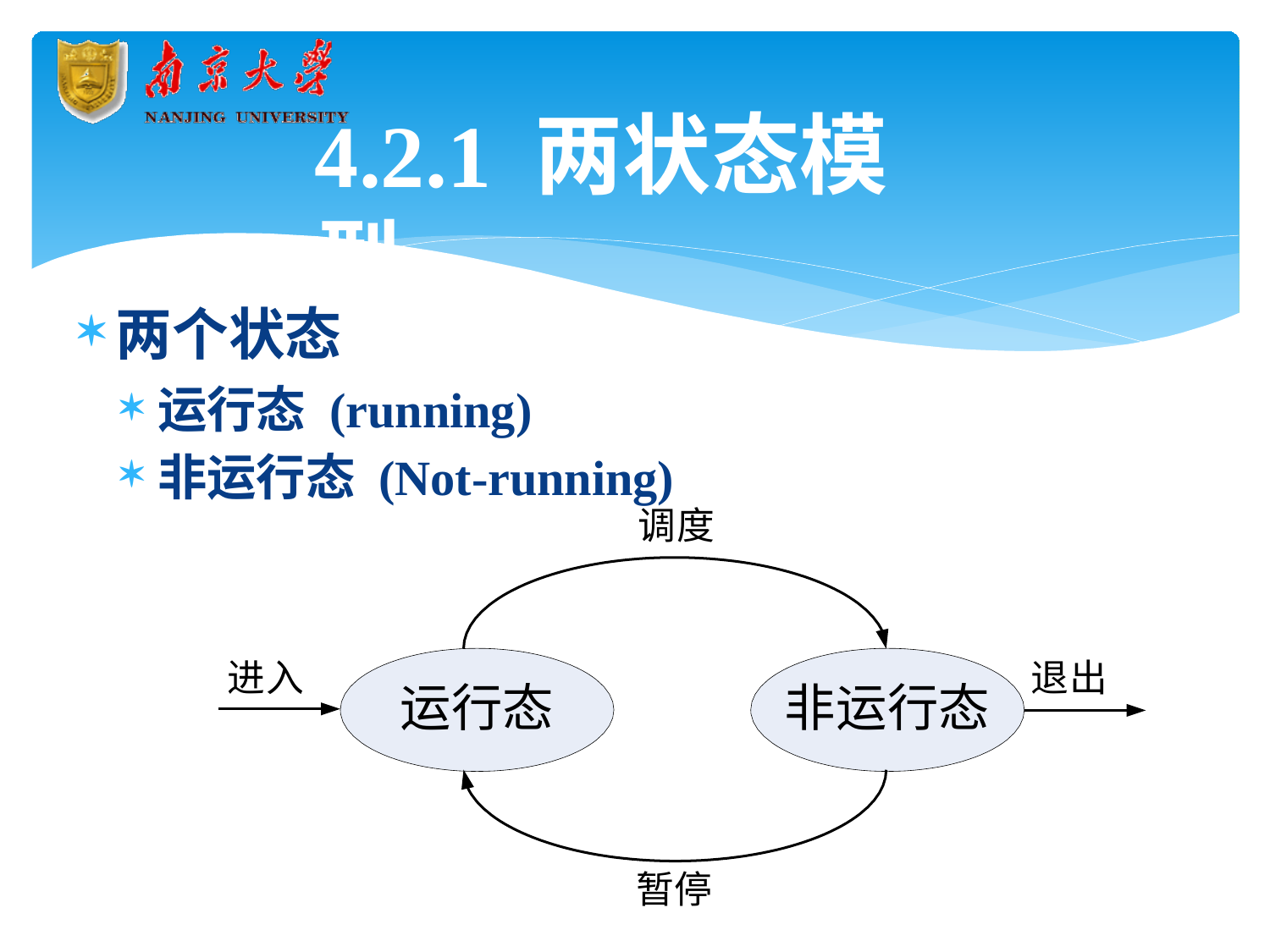

# 4.2.1 两状态模型
两个状态
运行态(running)
非运行态(Not-running)
调度

进入
退出
运行态
非运行态

暂停